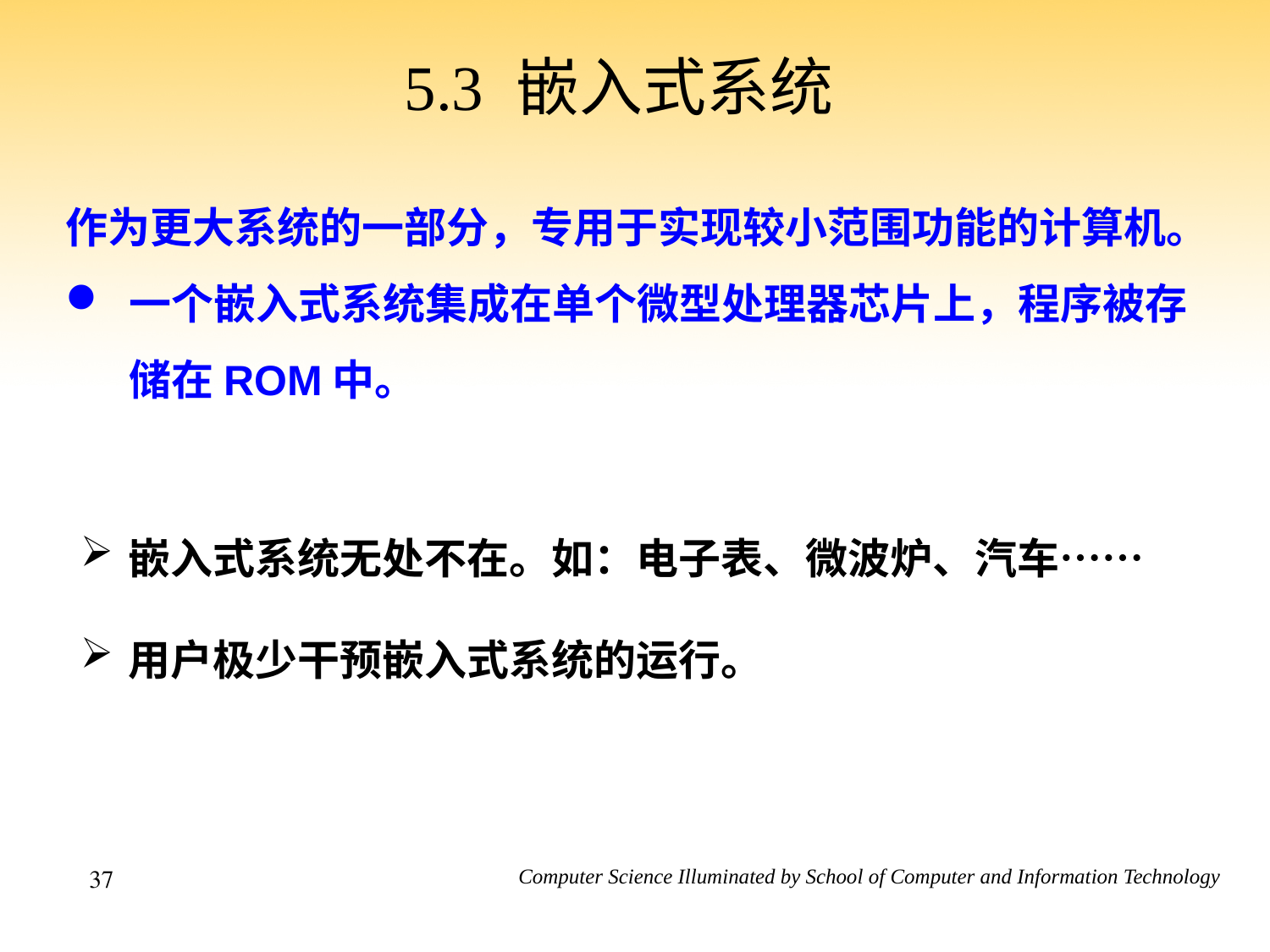

# 5.3 嵌入式系统
作为更大系统的一部分，专用于实现较小范围功能的计算机。
一个嵌入式系统集成在单个微型处理器芯片上，程序被存储在ROM中。
嵌入式系统无处不在。如：电子表、微波炉、汽车……
用户极少干预嵌入式系统的运行。

37